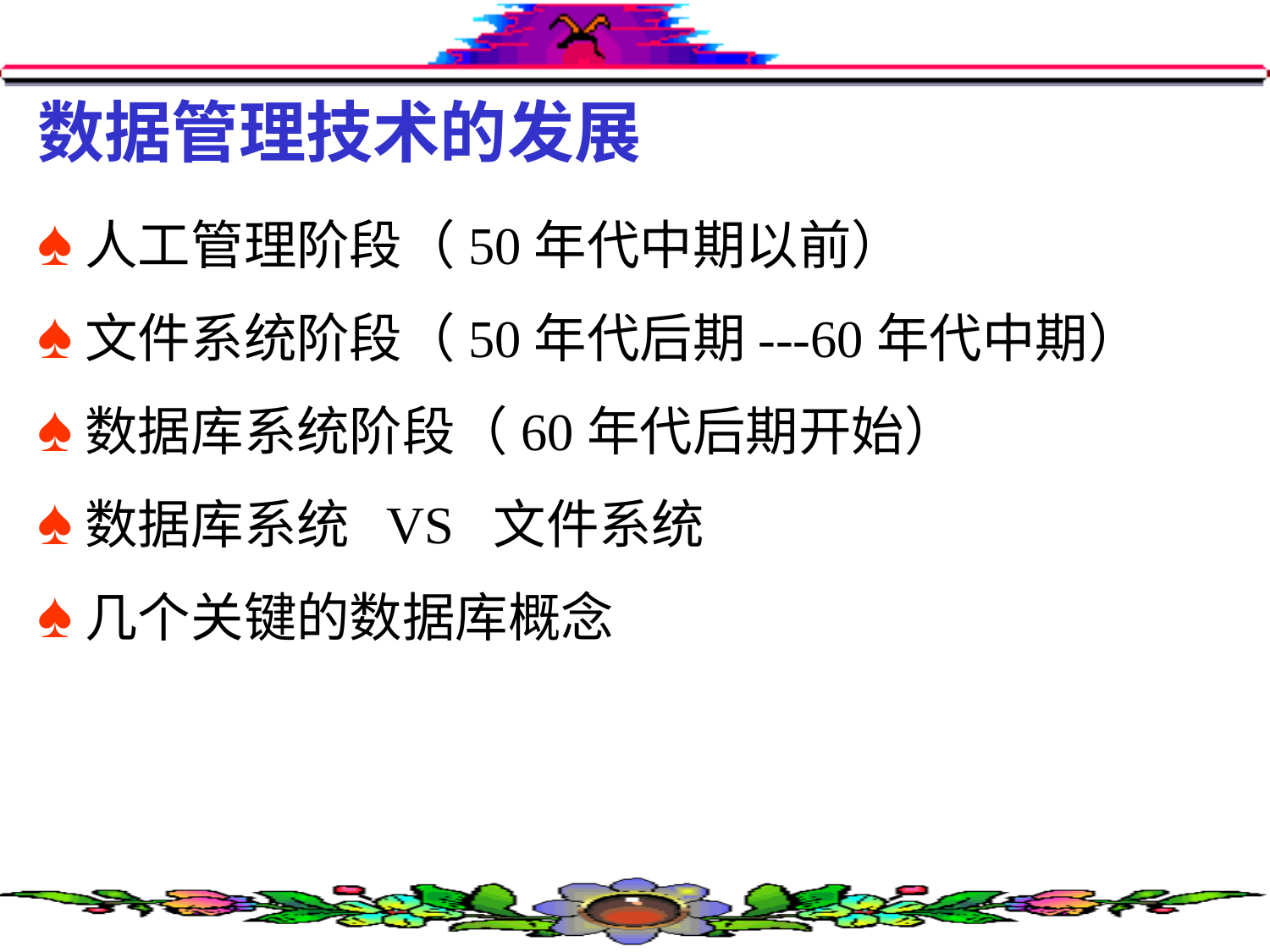

# 数据管理技术的发展
人工管理阶段（50年代中期以前）
文件系统阶段（50年代后期---60年代中期）
数据库系统阶段（60年代后期开始）
数据库系统  VS  文件系统
几个关键的数据库概念